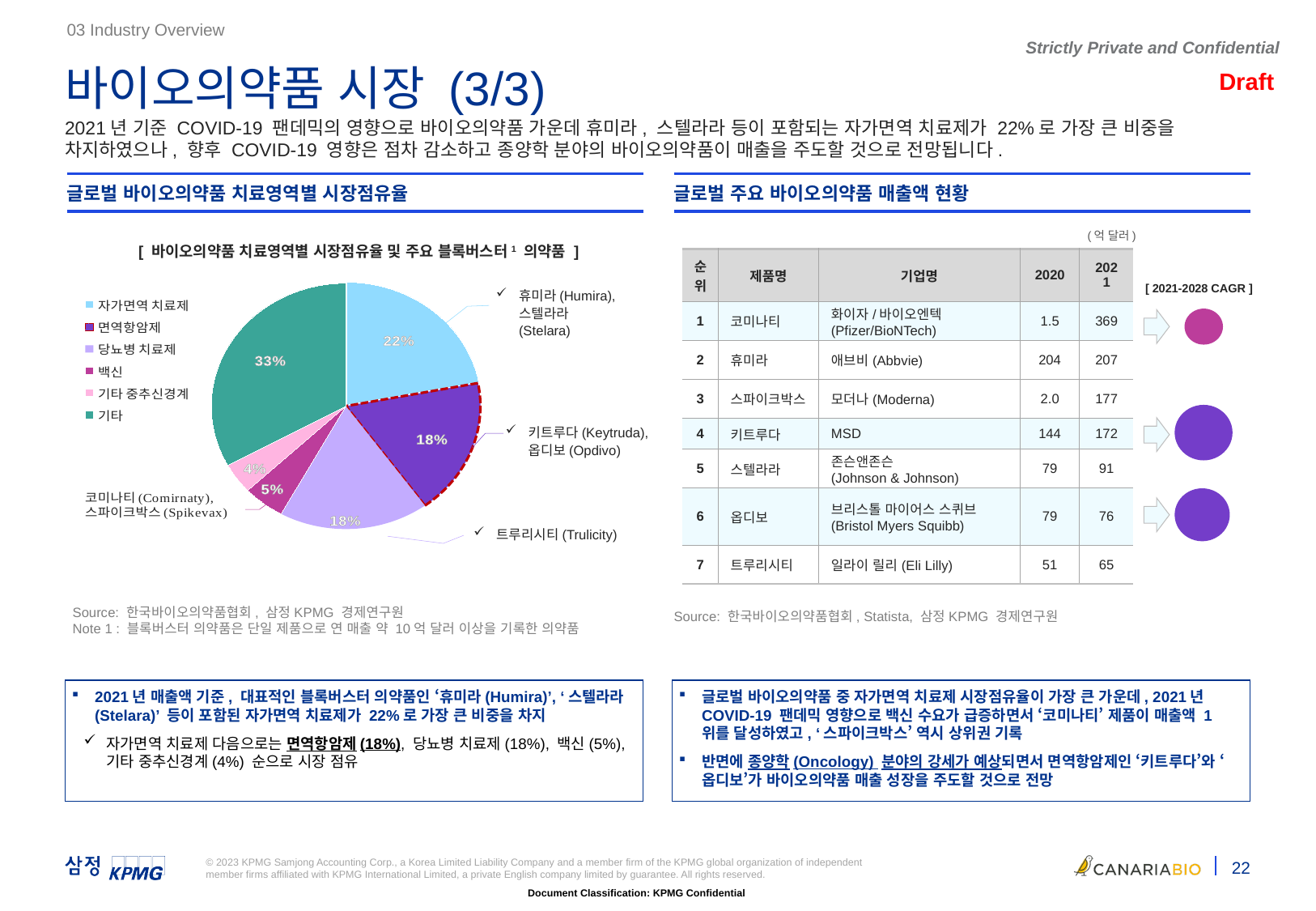

03 Industry Overview

바이오의약품 시장 (3/3)
2021년 기준 COVID-19 팬데믹의 영향으로 바이오의약품 가운데 휴미라, 스텔라라 등이 포함되는 자가면역 치료제가 22%로 가장 큰 비중을 차지하였으나, 향후 COVID-19 영향은 점차 감소하고 종양학 분야의 바이오의약품이 매출을 주도할 것으로 전망됩니다.
글로벌 바이오의약품 치료영역별 시장점유율
글로벌 주요 바이오의약품 매출액 현황
(억 달러)
[ 바이오의약품 치료영역별 시장점유율 및 주요 블록버스터1 의약품 ]
| 순위 | 제품명 | 기업명 | 2020 | 2021 |
| --- | --- | --- | --- | --- |
| 1 | 코미나티 | 화이자/바이오엔텍 (Pfizer/BioNTech) | 1.5 | 369 |
| 2 | 휴미라 | 애브비(Abbvie) | 204 | 207 |
| 3 | 스파이크박스 | 모더나(Moderna) | 2.0 | 177 |
| 4 | 키트루다 | MSD | 144 | 172 |
| 5 | 스텔라라 | 존슨앤존슨 (Johnson & Johnson) | 79 | 91 |
| 6 | 옵디보 | 브리스톨 마이어스 스퀴브 (Bristol Myers Squibb) | 79 | 76 |
| 7 | 트루리시티 | 일라이 릴리(Eli Lilly) | 51 | 65 |
 [ 2021-2028 CAGR ]

### Chart

| Category | 시장점유율 |
|---|---|
| 자가면역 치료제 | 0.22 |
| 면역항암제 | 0.18 |
| 당뇨병 치료제 | 0.18 |
| 백신 | 0.05 |
| 기타 중추신경계 | 0.04 |
| 기타 | 0.33 |
휴미라(Humira), 스텔라라(Stelara)
-18.1%

8.0%

키트루다(Keytruda), 옵디보(Opdivo)
9.0%

트루리시티(Trulicity)
Source: 한국바이오의약품협회, 삼정KPMG 경제연구원
Note 1 : 블록버스터 의약품은 단일 제품으로 연 매출 약 10억 달러 이상을 기록한 의약품
Source: 한국바이오의약품협회, Statista, 삼정KPMG 경제연구원
2021년 매출액 기준, 대표적인 블록버스터 의약품인 ‘휴미라(Humira)’, ‘스텔라라 (Stelara)’ 등이 포함된 자가면역 치료제가 22%로 가장 큰 비중을 차지
자가면역 치료제 다음으로는 면역항암제(18%), 당뇨병 치료제(18%), 백신(5%), 기타 중추신경계(4%) 순으로 시장 점유

글로벌 바이오의약품 중 자가면역 치료제 시장점유율이 가장 큰 가운데, 2021년 COVID-19 팬데믹 영향으로 백신 수요가 급증하면서 ‘코미나티’ 제품이 매출액 1위를 달성하였고, ‘스파이크박스’ 역시 상위권 기록
반면에 종양학(Oncology) 분야의 강세가 예상되면서 면역항암제인 ‘키트루다’와 ‘옵디보’가 바이오의약품 매출 성장을 주도할 것으로 전망